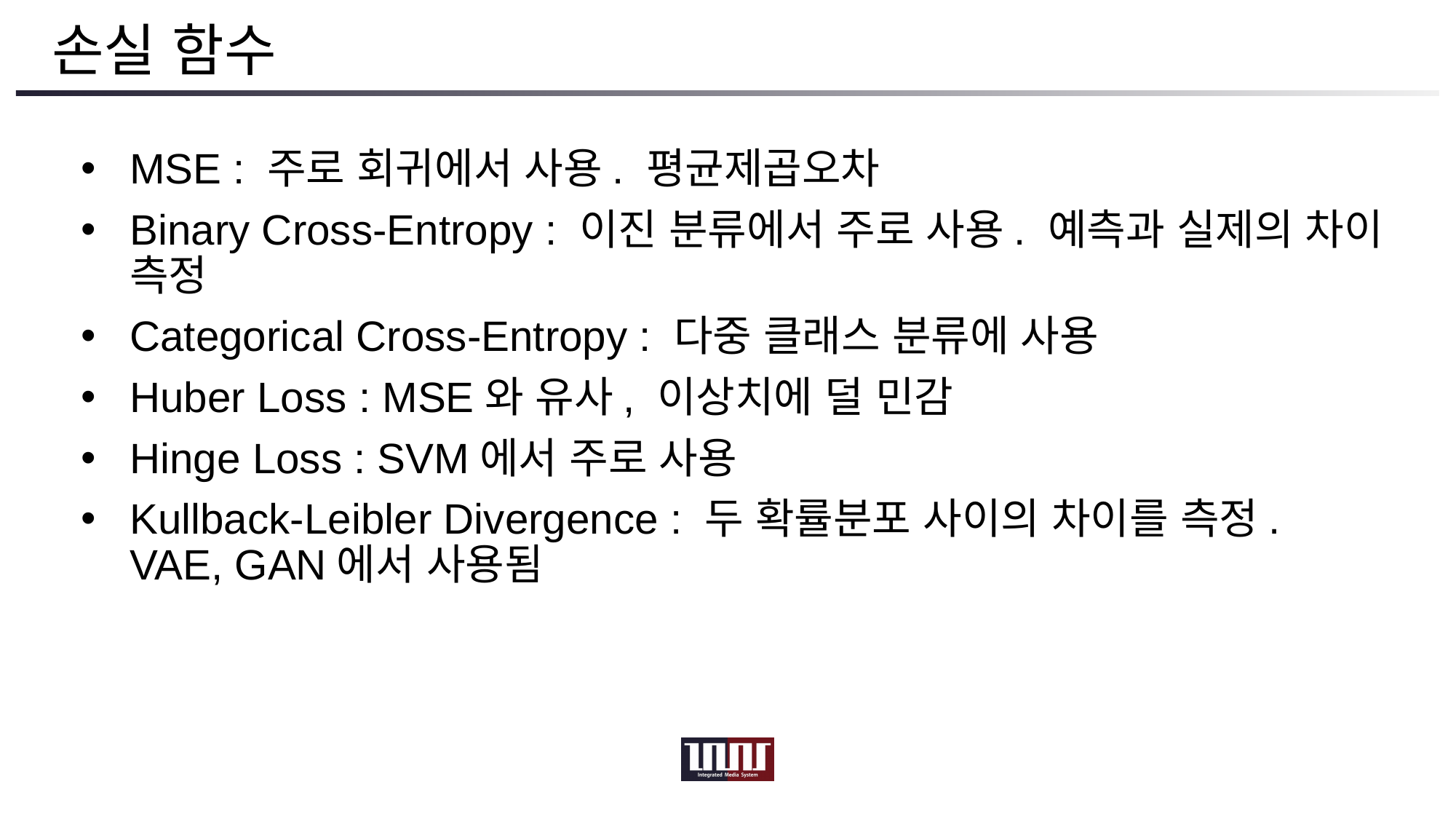

# 손실 함수
MSE : 주로 회귀에서 사용. 평균제곱오차
Binary Cross-Entropy : 이진 분류에서 주로 사용. 예측과 실제의 차이 측정
Categorical Cross-Entropy : 다중 클래스 분류에 사용
Huber Loss : MSE와 유사, 이상치에 덜 민감
Hinge Loss : SVM에서 주로 사용
Kullback-Leibler Divergence : 두 확률분포 사이의 차이를 측정. VAE, GAN에서 사용됨